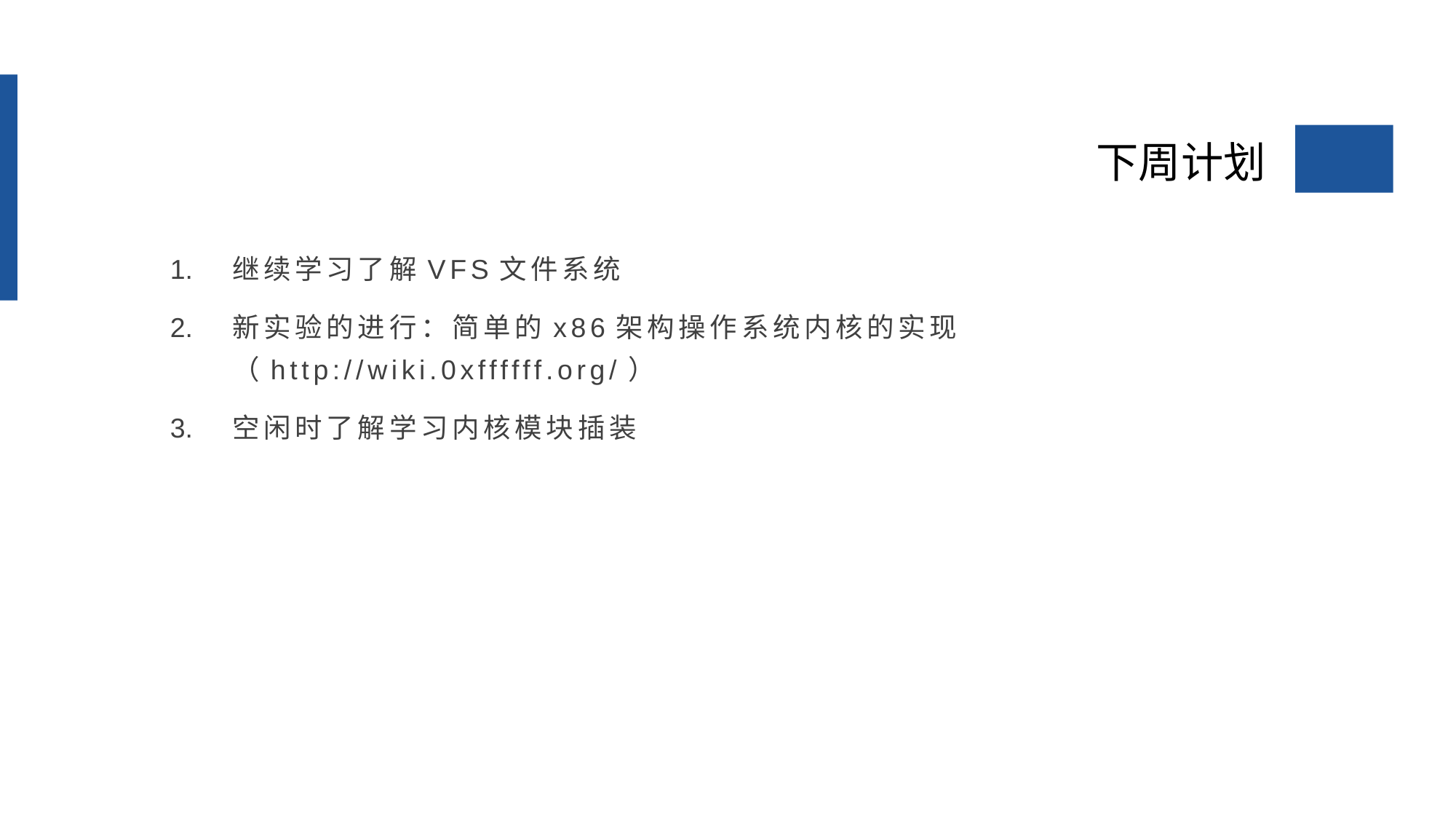

下周计划
继续学习了解VFS文件系统
新实验的进行：简单的x86架构操作系统内核的实现（http://wiki.0xffffff.org/）
空闲时了解学习内核模块插装